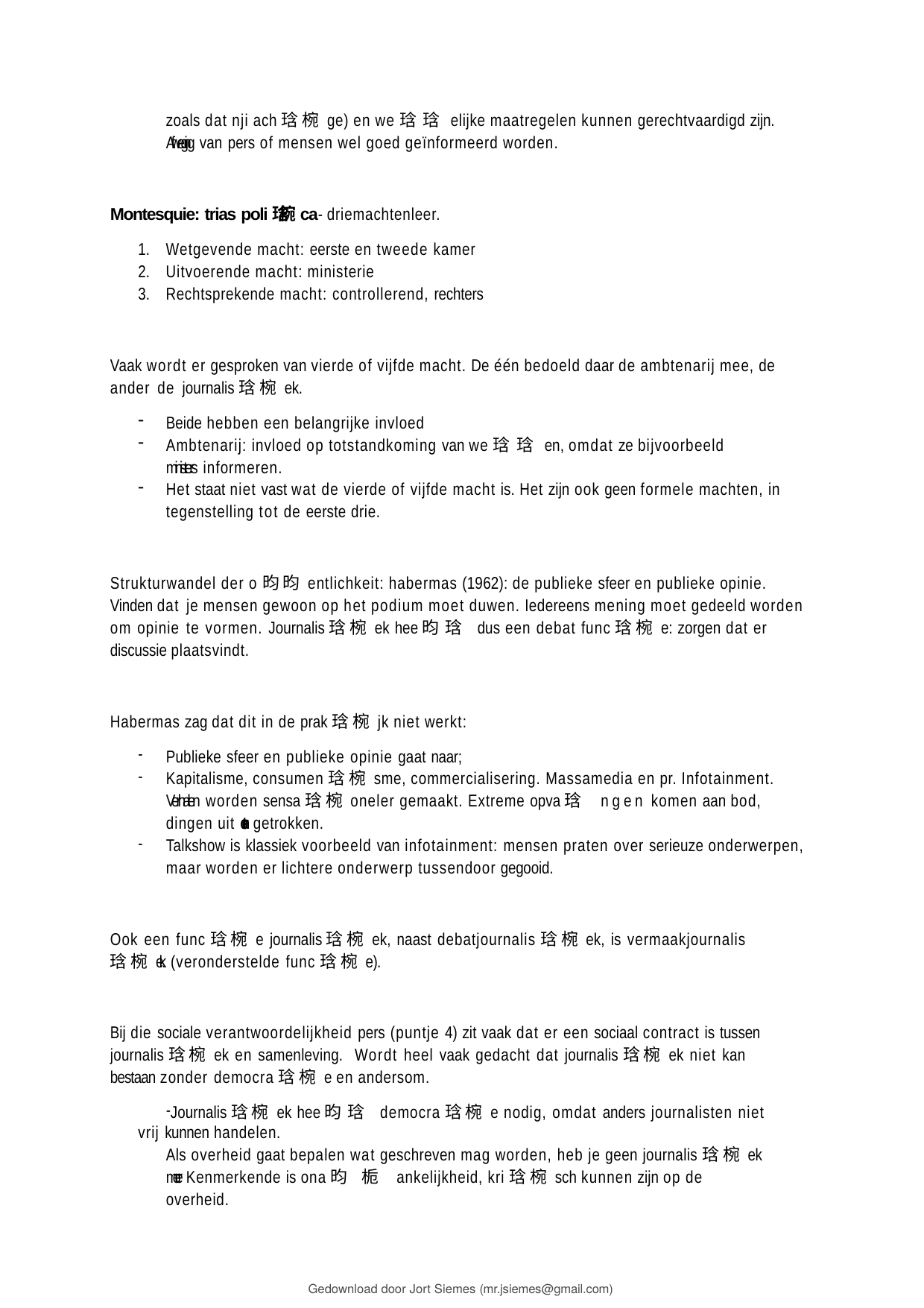

zoals dat nji ach琀椀ge) en we琀琀elijke maatregelen kunnen gerechtvaardigd zijn.  Afweging van pers of mensen wel goed geïnformeerd worden.

Montesquie: trias poli琀椀ca- driemachtenleer.
Wetgevende macht: eerste en tweede kamer
Uitvoerende macht: ministerie
Rechtsprekende macht: controllerend, rechters

Vaak wordt er gesproken van vierde of vijfde macht. De één bedoeld daar de ambtenarij mee, de ander de journalis琀椀ek.
Beide hebben een belangrijke invloed
Ambtenarij: invloed op totstandkoming van we琀琀en, omdat ze bijvoorbeeld ministers informeren.
Het staat niet vast wat de vierde of vijfde macht is. Het zijn ook geen formele machten, in tegenstelling tot de eerste drie.

Strukturwandel der o昀昀entlichkeit: habermas (1962): de publieke sfeer en publieke opinie. Vinden dat je mensen gewoon op het podium moet duwen. Iedereens mening moet gedeeld worden om opinie te vormen. Journalis琀椀ek hee昀琀 dus een debat func琀椀e: zorgen dat er discussie plaatsvindt.

Habermas zag dat dit in de prak琀椀jk niet werkt:
Publieke sfeer en publieke opinie gaat naar;
Kapitalisme, consumen琀椀sme, commercialisering. Massamedia en pr. Infotainment. Verhalen worden sensa琀椀oneler gemaakt. Extreme opva琀ngen komen aan bod, dingen uit context getrokken.
Talkshow is klassiek voorbeeld van infotainment: mensen praten over serieuze onderwerpen, maar worden er lichtere onderwerp tussendoor gegooid.

Ook een func琀椀e journalis琀椀ek, naast debatjournalis琀椀ek, is vermaakjournalis琀椀ek. (veronderstelde func琀椀e).

Bij die sociale verantwoordelijkheid pers (puntje 4) zit vaak dat er een sociaal contract is tussen journalis琀椀ek en samenleving. Wordt heel vaak gedacht dat journalis琀椀ek niet kan bestaan zonder democra琀椀e en andersom.
Journalis琀椀ek hee昀琀 democra琀椀e nodig, omdat anders journalisten niet vrij kunnen handelen.
Als overheid gaat bepalen wat geschreven mag worden, heb je geen journalis琀椀ek meer. Kenmerkende is ona昀栀ankelijkheid, kri琀椀sch kunnen zijn op de overheid.
Gedownload door Jort Siemes (mr.jsiemes@gmail.com)